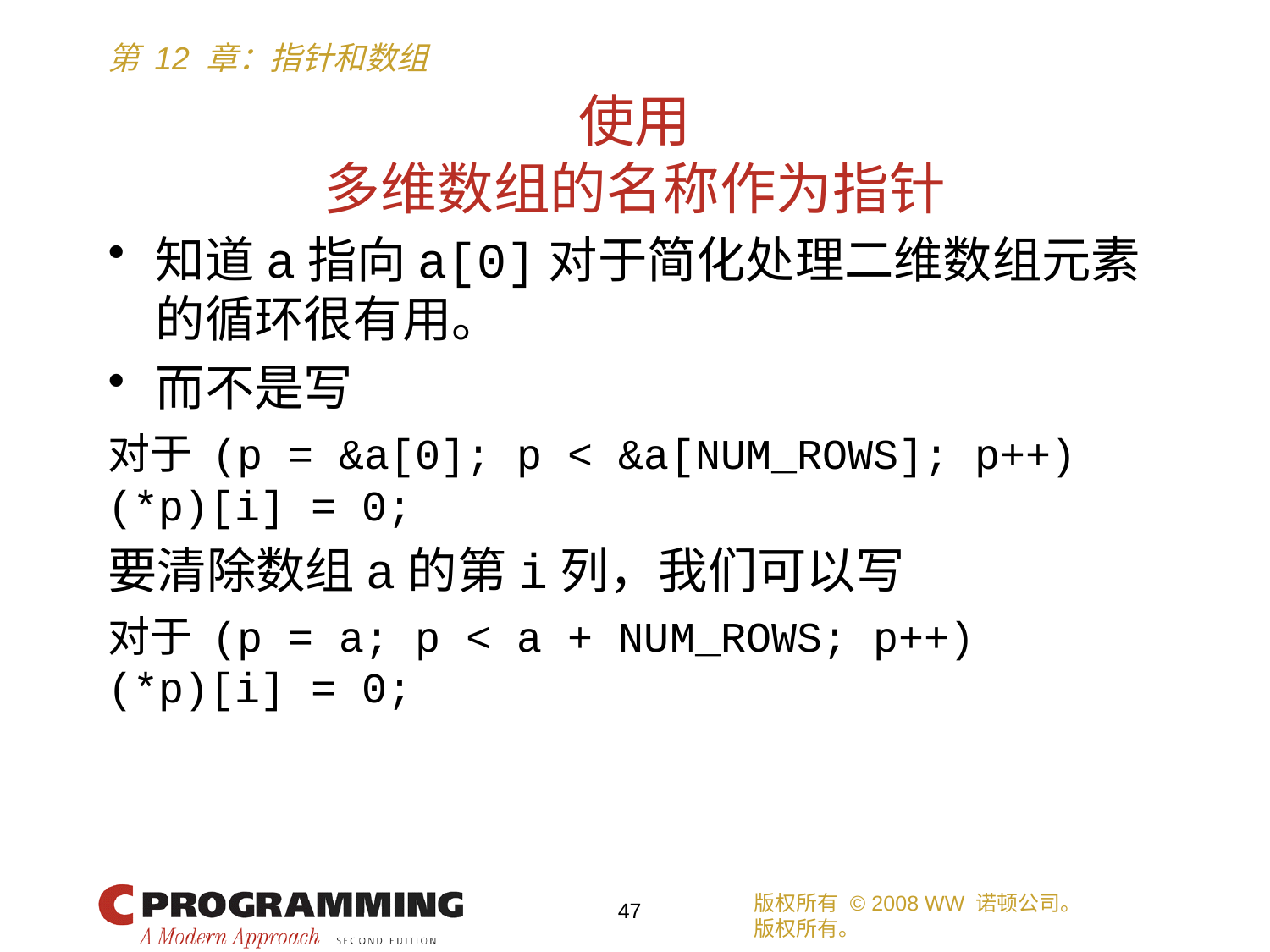

# 使用 多维数组的名称作为指针
知道a指向a[0]对于简化处理二维数组元素的循环很有用。
而不是写
对于 (p = &a[0]; p < &a[NUM_ROWS]; p++)
(*p)[i] = 0;
要清除数组a的第i列，我们可以写
对于 (p = a; p < a + NUM_ROWS; p++)
(*p)[i] = 0;
版权所有 © 2008 WW 诺顿公司。
版权所有。
47